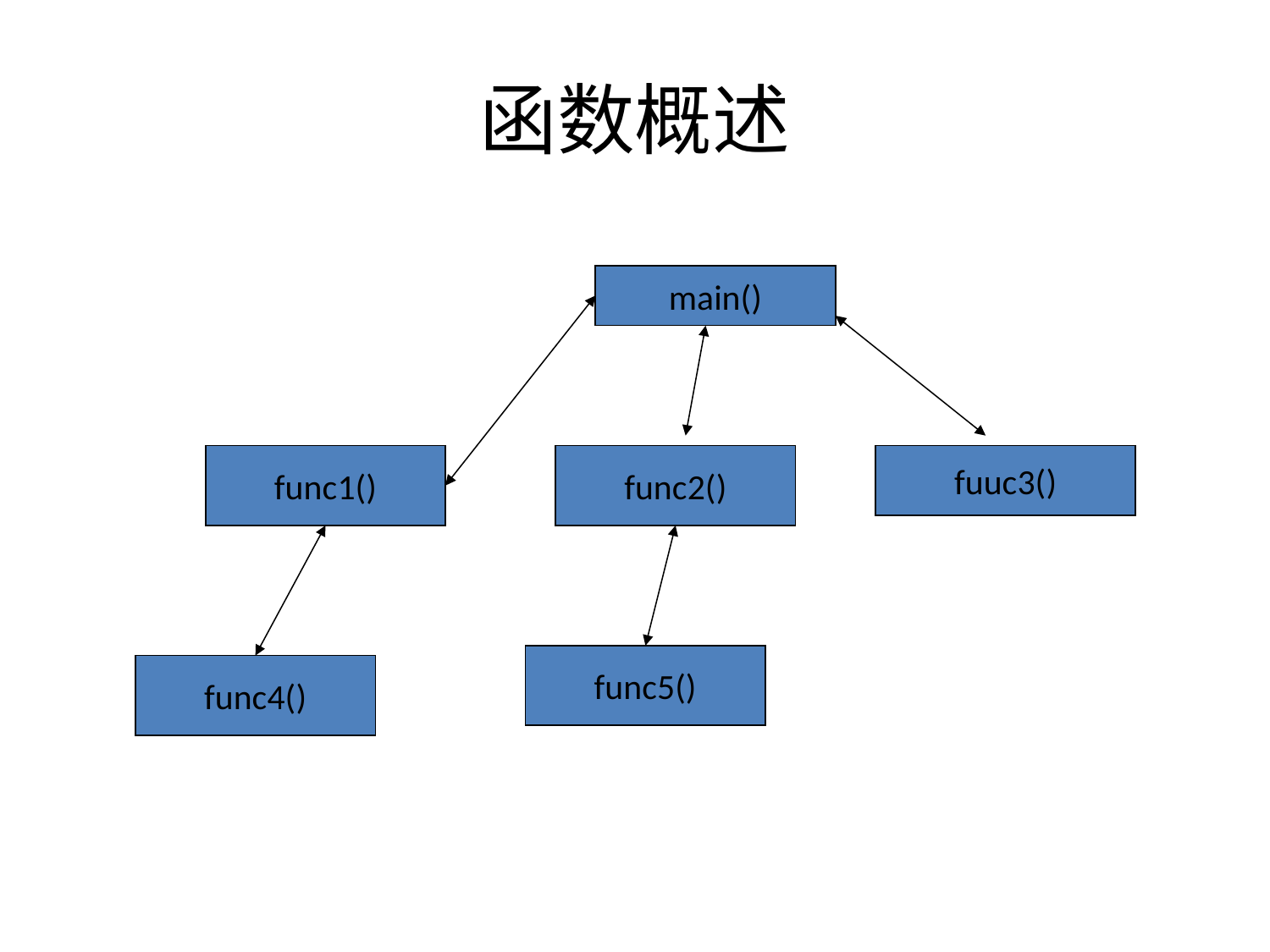

# 函数概述
main()
func1()
func2()
fuuc3()
func5()
func4()